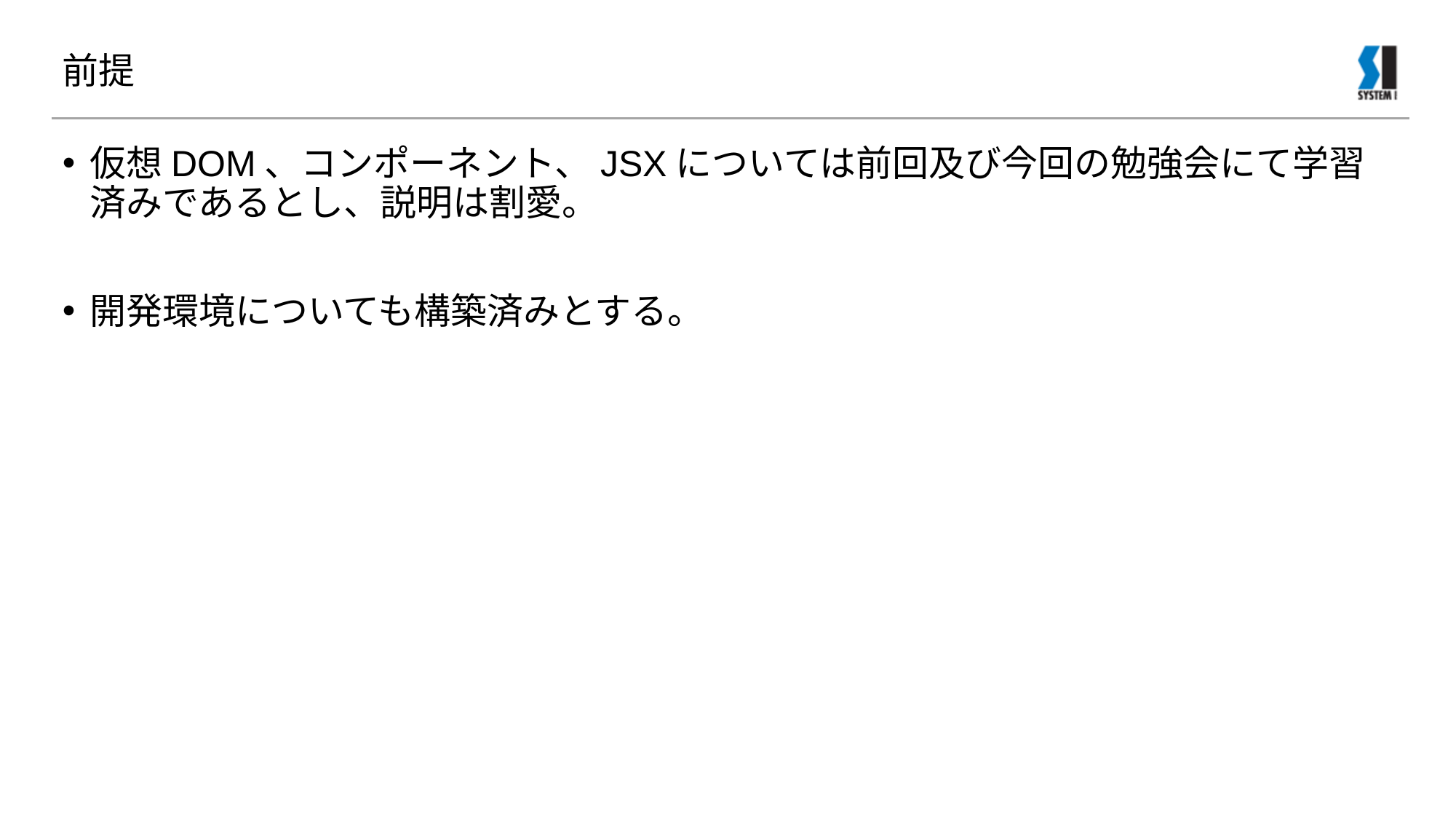

# 前提
仮想DOM、コンポーネント、JSXについては前回及び今回の勉強会にて学習済みであるとし、説明は割愛。

開発環境についても構築済みとする。